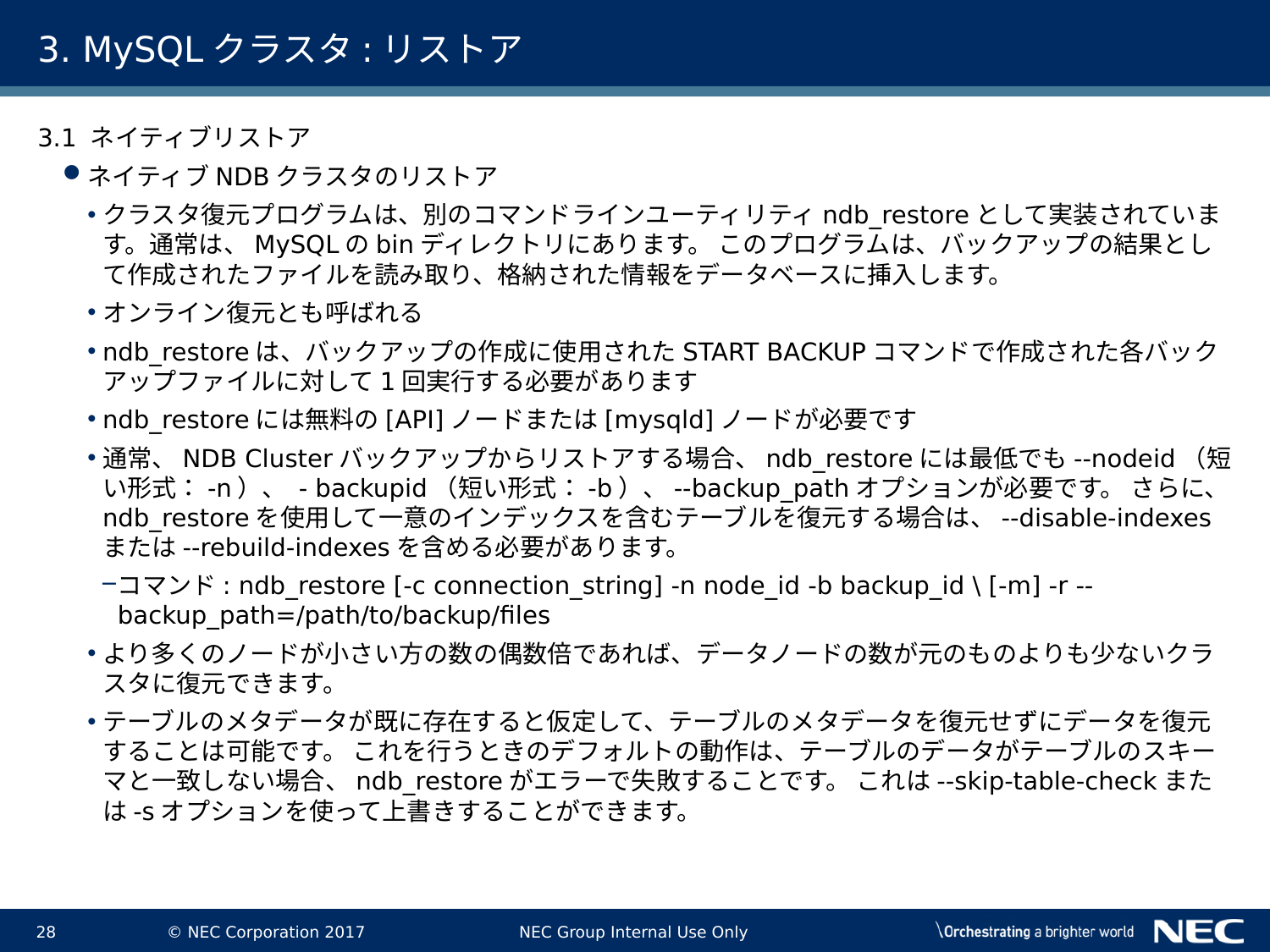

# 3. MySQLクラスタ:リストア
3.1 ネイティブリストア
ネイティブNDBクラスタのリストア
クラスタ復元プログラムは、別のコマンドラインユーティリティndb_restoreとして実装されています。通常は、MySQLのbinディレクトリにあります。 このプログラムは、バックアップの結果として作成されたファイルを読み取り、格納された情報をデータベースに挿入します。
オンライン復元とも呼ばれる
ndb_restoreは、バックアップの作成に使用されたSTART BACKUPコマンドで作成された各バックアップファイルに対して1回実行する必要があります
ndb_restoreには無料の[API]ノードまたは[mysqld]ノードが必要です
通常、NDB Clusterバックアップからリストアする場合、ndb_restoreには最低でも--nodeid（短い形式：-n）、 - backupid（短い形式：-b）、--backup_pathオプションが必要です。 さらに、ndb_restoreを使用して一意のインデックスを含むテーブルを復元する場合は、--disable-indexesまたは--rebuild-indexesを含める必要があります。
コマンド: ndb_restore [-c connection_string] -n node_id -b backup_id \ [-m] -r --backup_path=/path/to/backup/files
より多くのノードが小さい方の数の偶数倍であれば、データノードの数が元のものよりも少ないクラスタに復元できます。
テーブルのメタデータが既に存在すると仮定して、テーブルのメタデータを復元せずにデータを復元することは可能です。 これを行うときのデフォルトの動作は、テーブルのデータがテーブルのスキーマと一致しない場合、ndb_restoreがエラーで失敗することです。 これは--skip-table-checkまたは-sオプションを使って上書きすることができます。